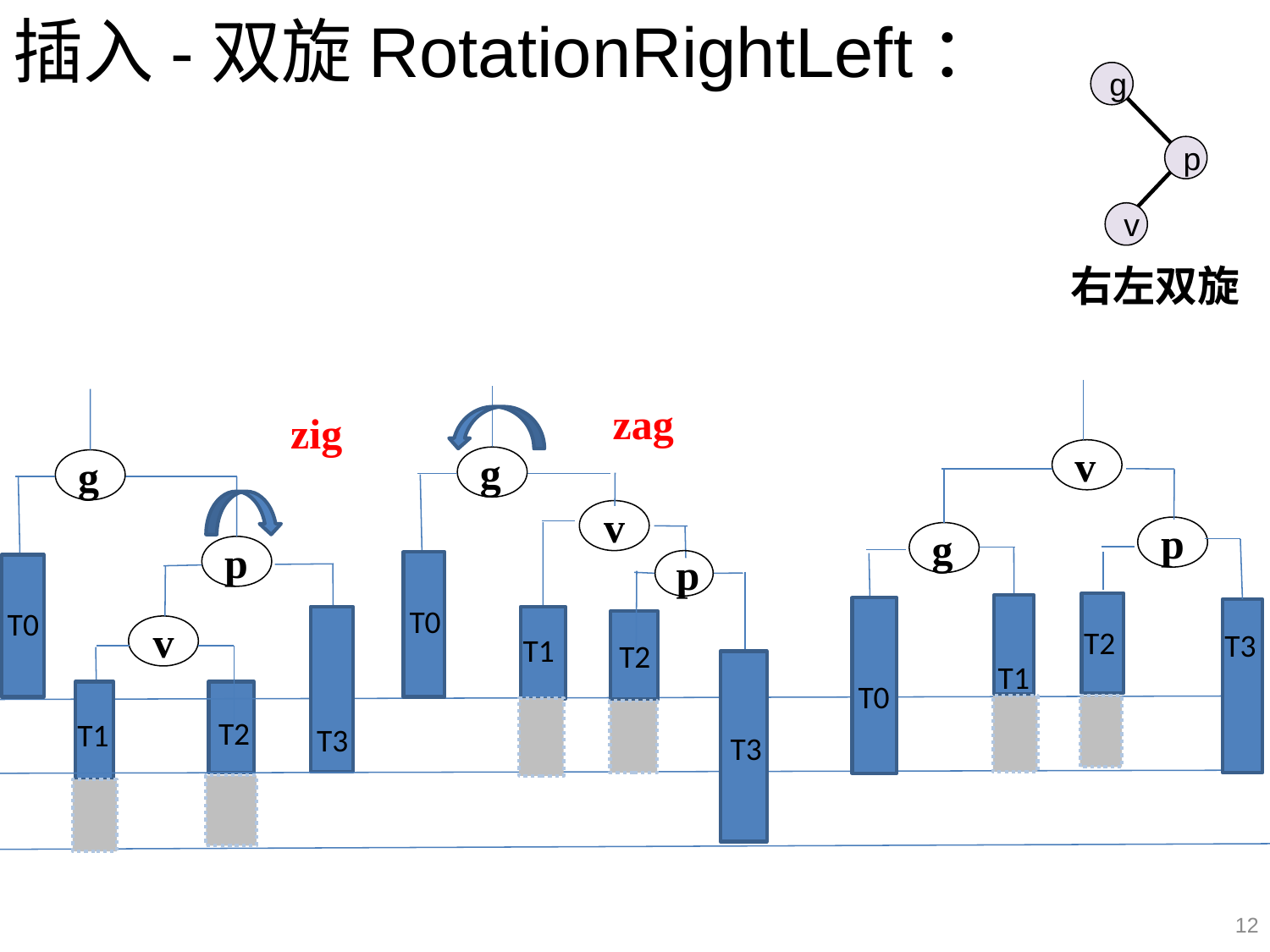

# 插入-双旋RotationRightLeft：
g

p

v
右左双旋

zag
zig
v
g
g

v
p
g
p
p

Y
Y

T0

T0

v
T2
T3
T1
T2
X

T1
T0

T2
T1
T3
T3
Y

12